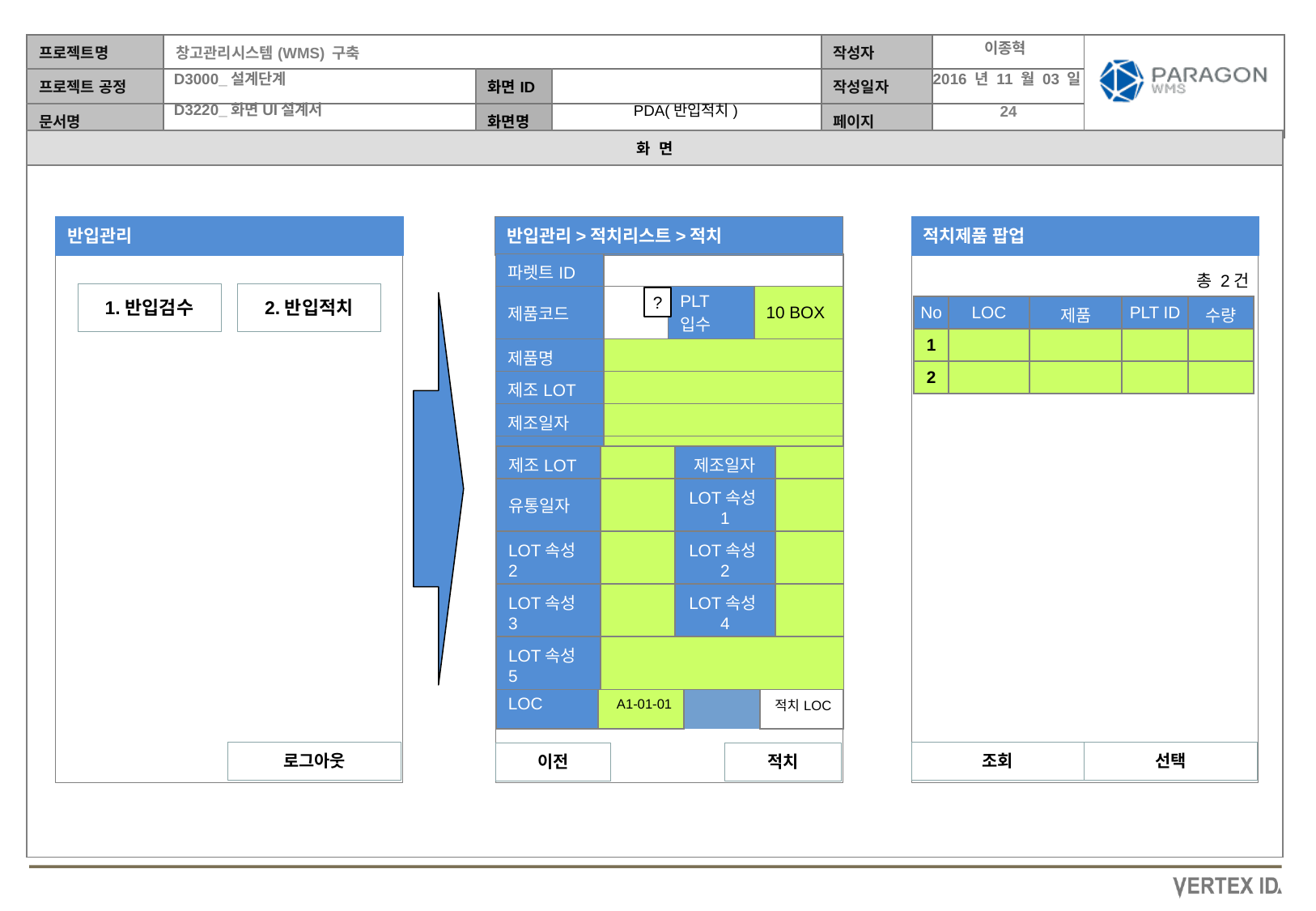

이종혁
2016 년 11 월 03 일
PDA(반입적치)
반입관리>적치리스트>적치
반입관리
적치제품 팝업

| 파렛트ID |  |  |  |
| --- | --- | --- | --- |
| 제품코드 |  | PLT입수 | 10 BOX |
| 제품명 |  |  |  |
| 제조LOT |  |  |  |
| 제조일자 |  |  |  |
| 유통기한 |  |  |  |
총 2건
1.반입검수
2.반입적치
?

| No | LOC | 제품 | PLT ID | 수량 |
| --- | --- | --- | --- | --- |
| 1 |  |  |  |  |
| 2 |  |  |  |  |
| 제조LOT |  | 제조일자 |  |
| --- | --- | --- | --- |
| 유통일자 |  | LOT속성1 |  |
| LOT속성2 |  | LOT속성2 |  |
| LOT속성3 |  | LOT속성4 |  |
| LOT속성5 |  |  |  |
| 지시수량 | 0 BOX | 0 EA |
| --- | --- | --- |
| 적치수량 | 0 BOX | 0 EA |
| LOC | A1-01-01 |  | 적치LOC |  |
| --- | --- | --- | --- | --- |
로그아웃
조회
선택
이전
적치